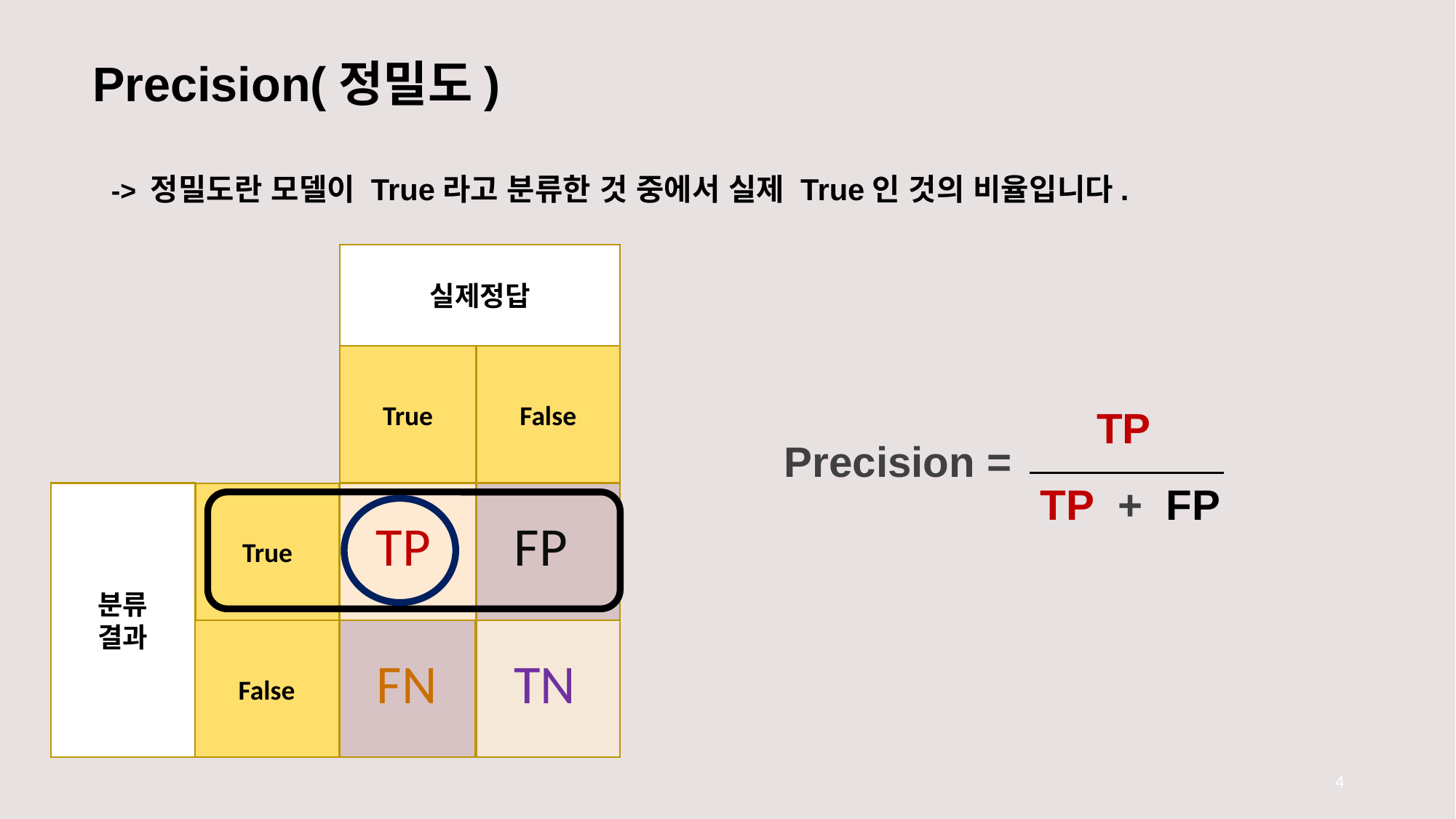

Precision(정밀도)

    -> 정밀도란 모델이 True라고 분류한 것 중에서 실제 True인 것의 비율입니다.
실제정답
True
False
분류
결과
True

TP
FP
False

FN
TN
TP
Precision =
TP  +  FP

4